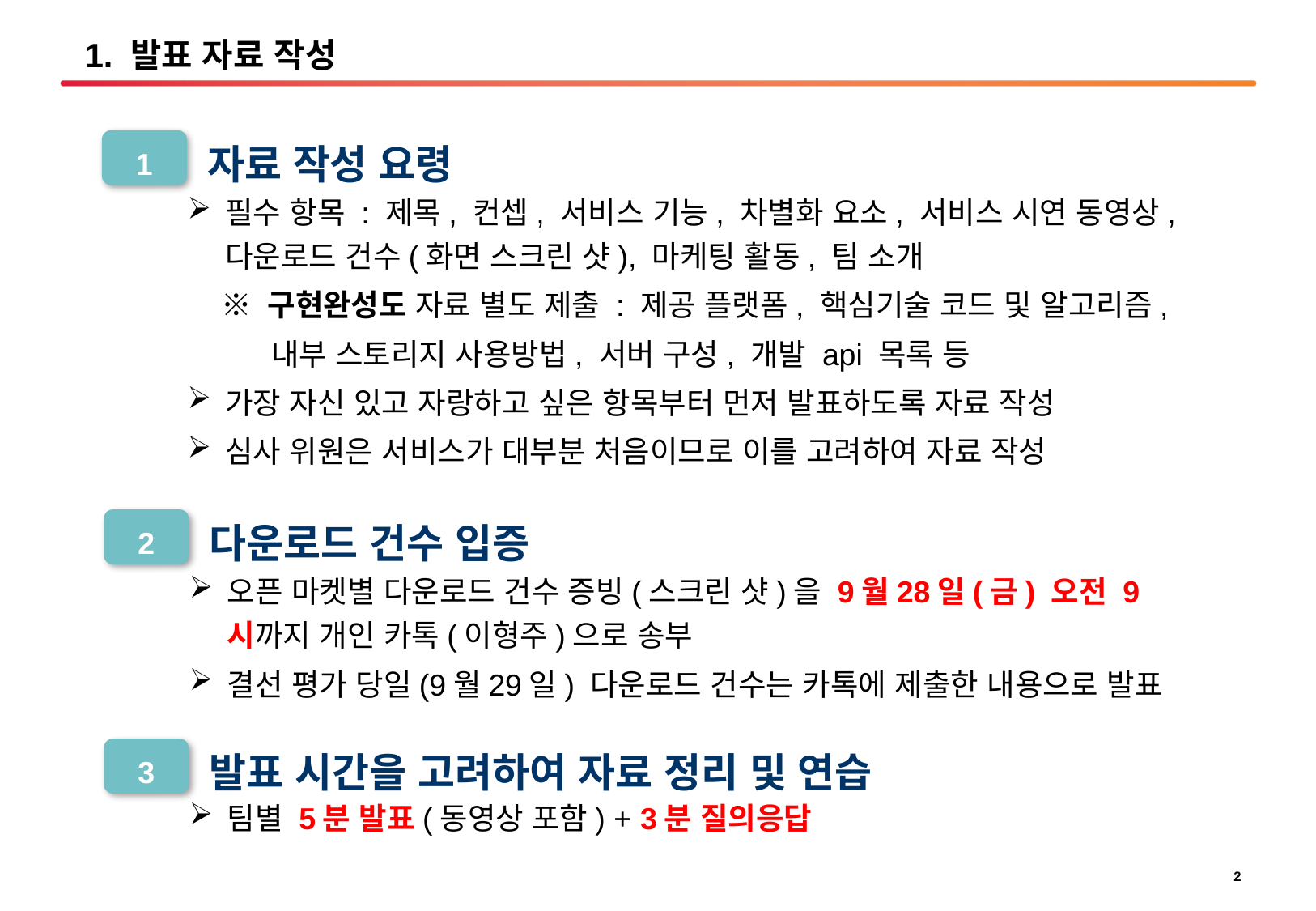

1. 발표 자료 작성
자료 작성 요령
1
필수 항목 : 제목, 컨셉, 서비스 기능, 차별화 요소, 서비스 시연 동영상, 다운로드 건수(화면 스크린 샷), 마케팅 활동, 팀 소개
    ※ 구현완성도 자료 별도 제출 : 제공 플랫폼, 핵심기술 코드 및 알고리즘,
         내부 스토리지 사용방법, 서버 구성, 개발 api 목록 등
가장 자신 있고 자랑하고 싶은 항목부터 먼저 발표하도록 자료 작성
심사 위원은 서비스가 대부분 처음이므로 이를 고려하여 자료 작성
다운로드 건수 입증
2
오픈 마켓별 다운로드 건수 증빙(스크린 샷)을 9월28일(금) 오전 9시까지 개인 카톡(이형주)으로 송부
결선 평가 당일(9월29일) 다운로드 건수는 카톡에 제출한 내용으로 발표
발표 시간을 고려하여 자료 정리 및 연습
3
팀별 5분 발표(동영상 포함) + 3분 질의응답